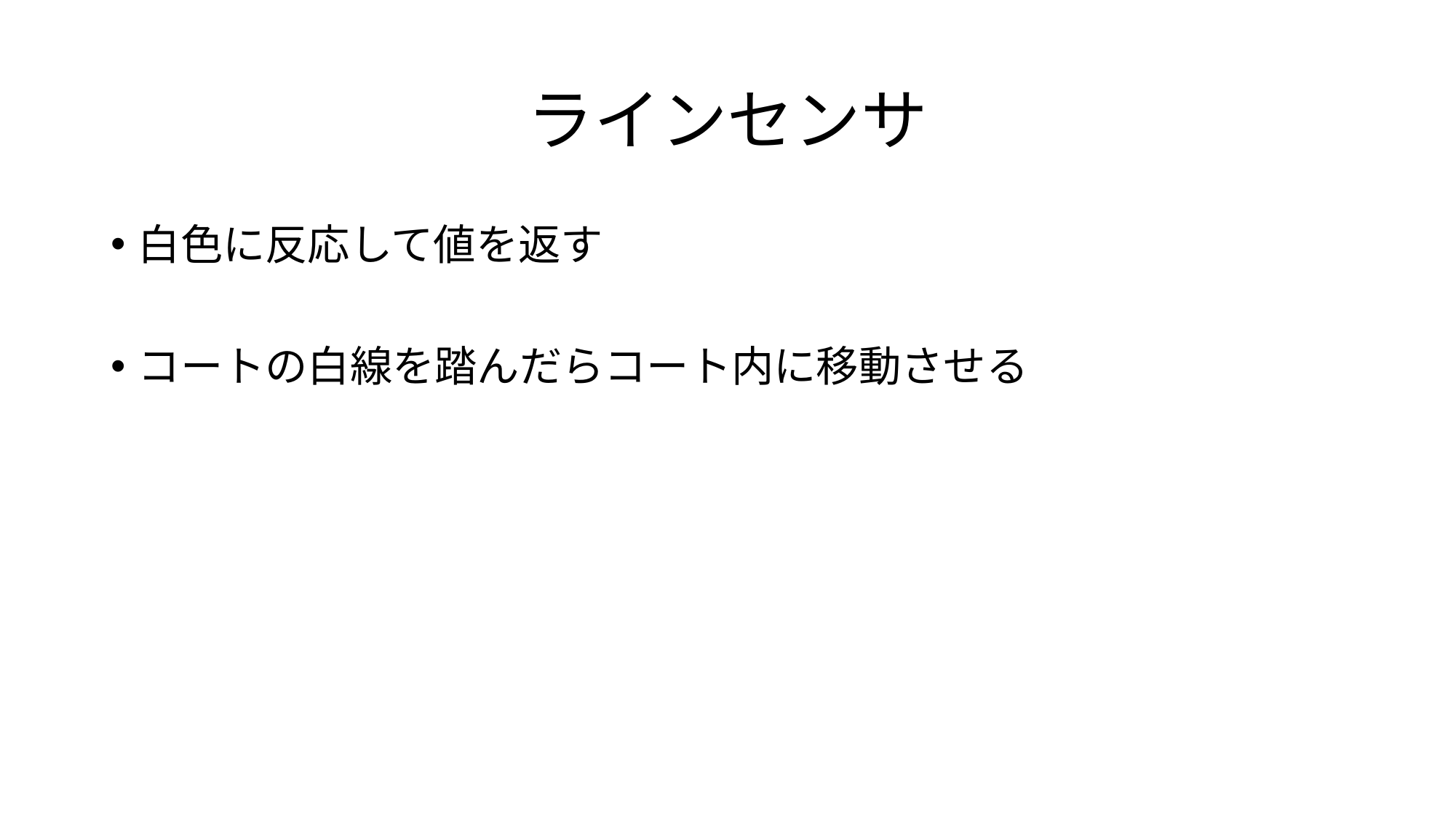

# ラインセンサ
白色に反応して値を返す

コートの白線を踏んだらコート内に移動させる